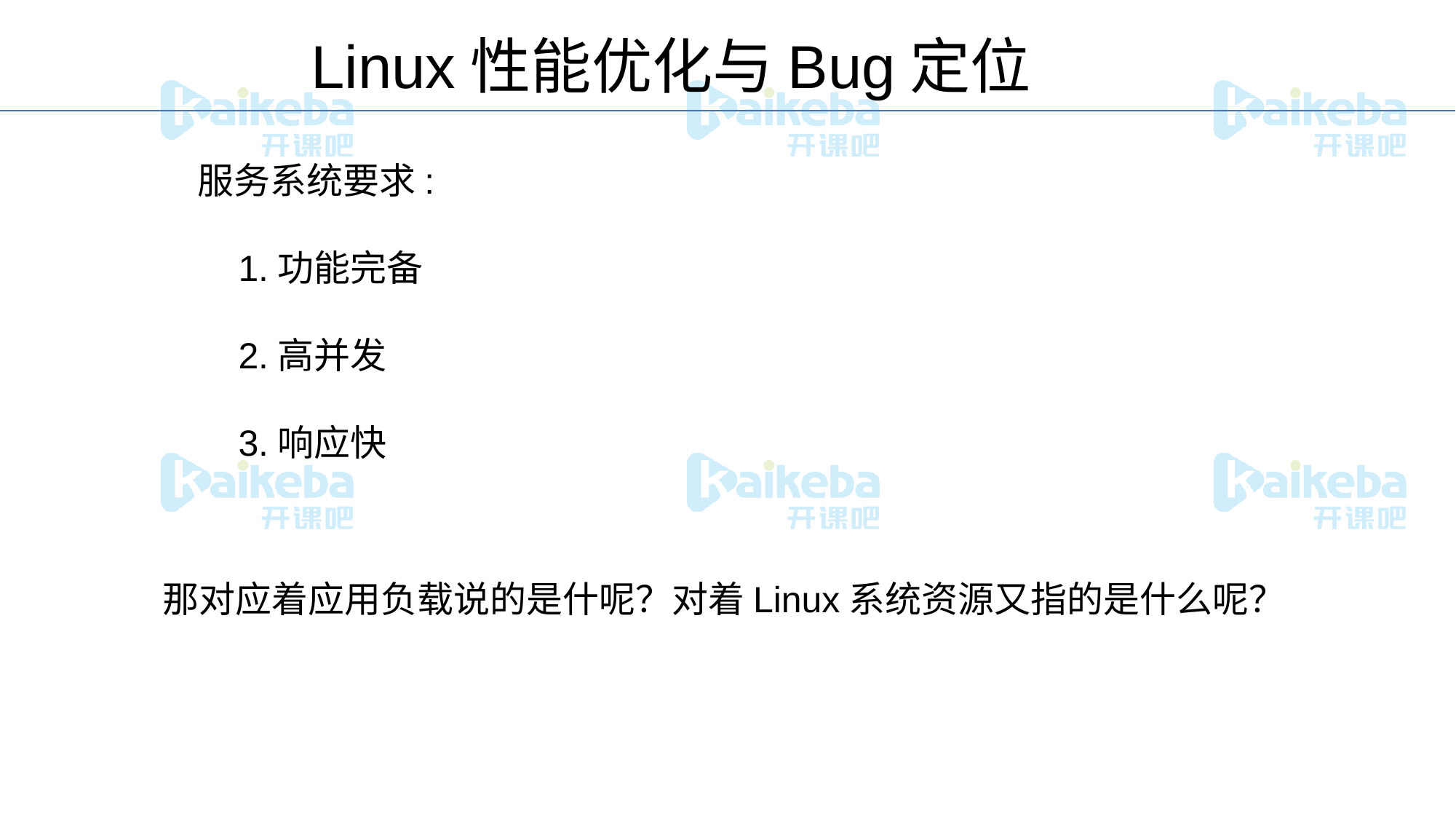

Linux性能优化与Bug定位
服务系统要求:

    1.功能完备

    2.高并发

    3.响应快
那对应着应用负载说的是什呢？对着Linux系统资源又指的是什么呢？